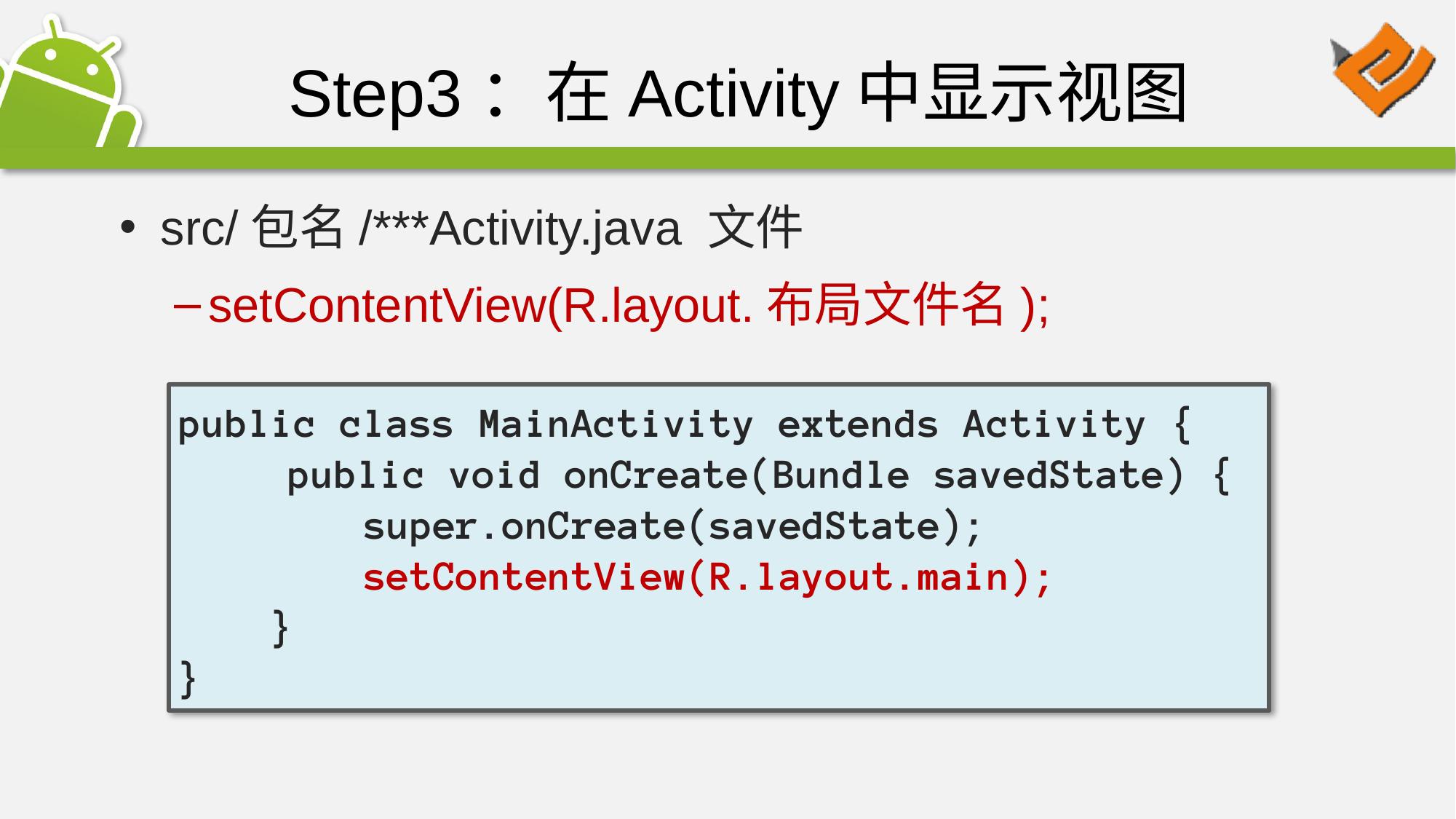

# Step3：在Activity中显示视图
src/包名/***Activity.java 文件
setContentView(R.layout.布局文件名);
public class MainActivity extends Activity {
	public void onCreate(Bundle savedState) {
        super.onCreate(savedState);
        setContentView(R.layout.main);
    }
}